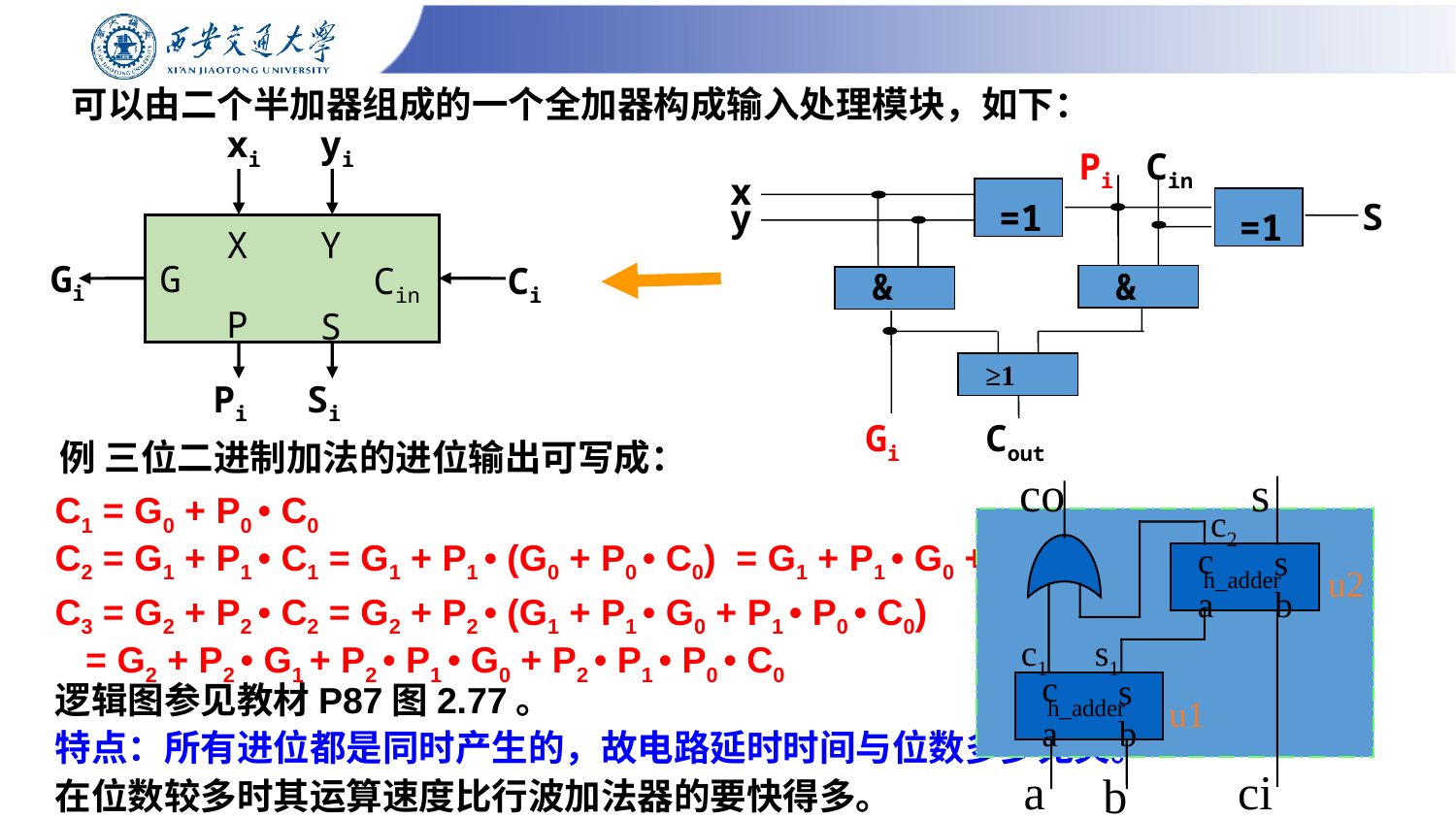

可以由二个半加器组成的一个全加器构成输入处理模块，如下：
xi
yi

X
Y
Gi
G
Cin
Ci

P
S

Pi
Si
Pi
Cin
x

S
y
=1

=1

&
&

Gi
Cout
≥1

# 例 三位二进制加法的进位输出可写成：
co
s

c
s

h_adder
a
b

c
s

h_adder
a
b

c2
c1
s1
a
ci
b

u2
u1
C1 = G0 + P0 • C0
C2 = G1 + P1 • C1 = G1 + P1 • (G0 + P0 • C0)  = G1 + P1 • G0 + P1 • P0 • C0
C3 = G2 + P2 • C2 = G2 + P2 • (G1 + P1 • G0 + P1 • P0 • C0)
   = G2 + P2 • G1 + P2 • P1 • G0 + P2 • P1 • P0 • C0
逻辑图参见教材P87图2.77。
特点：所有进位都是同时产生的，故电路延时时间与位数多少无关。
在位数较多时其运算速度比行波加法器的要快得多。